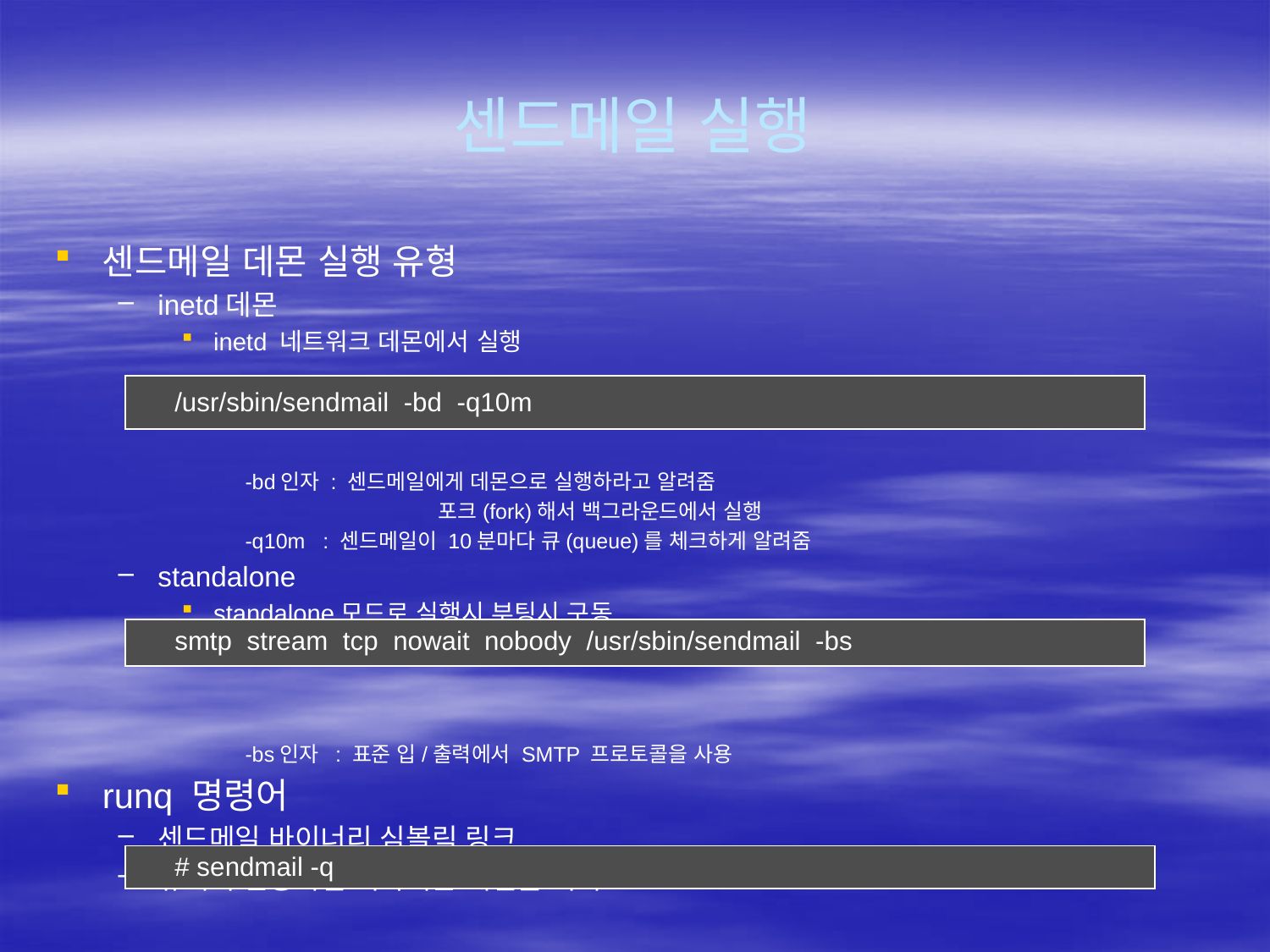

# 센드메일 실행
센드메일 데몬 실행 유형
inetd데몬
inetd 네트워크 데몬에서 실행

-bd인자 : 센드메일에게 데몬으로 실행하라고 알려줌
		     포크(fork)해서 백그라운드에서 실행
-q10m   : 센드메일이 10분마다 큐(queue)를 체크하게 알려줌
standalone
standalone모드로 실행시 부팅시 구동

-bs인자  : 표준 입/출력에서 SMTP 프로토콜을 사용
runq 명령어
센드메일 바이너리 심볼릭 링크
큐에서 전송되길 기다리는 메일을 처리
| /usr/sbin/sendmail -bd -q10m |
| --- |
| smtp stream tcp nowait nobody /usr/sbin/sendmail -bs |
| --- |
| # sendmail -q |
| --- |